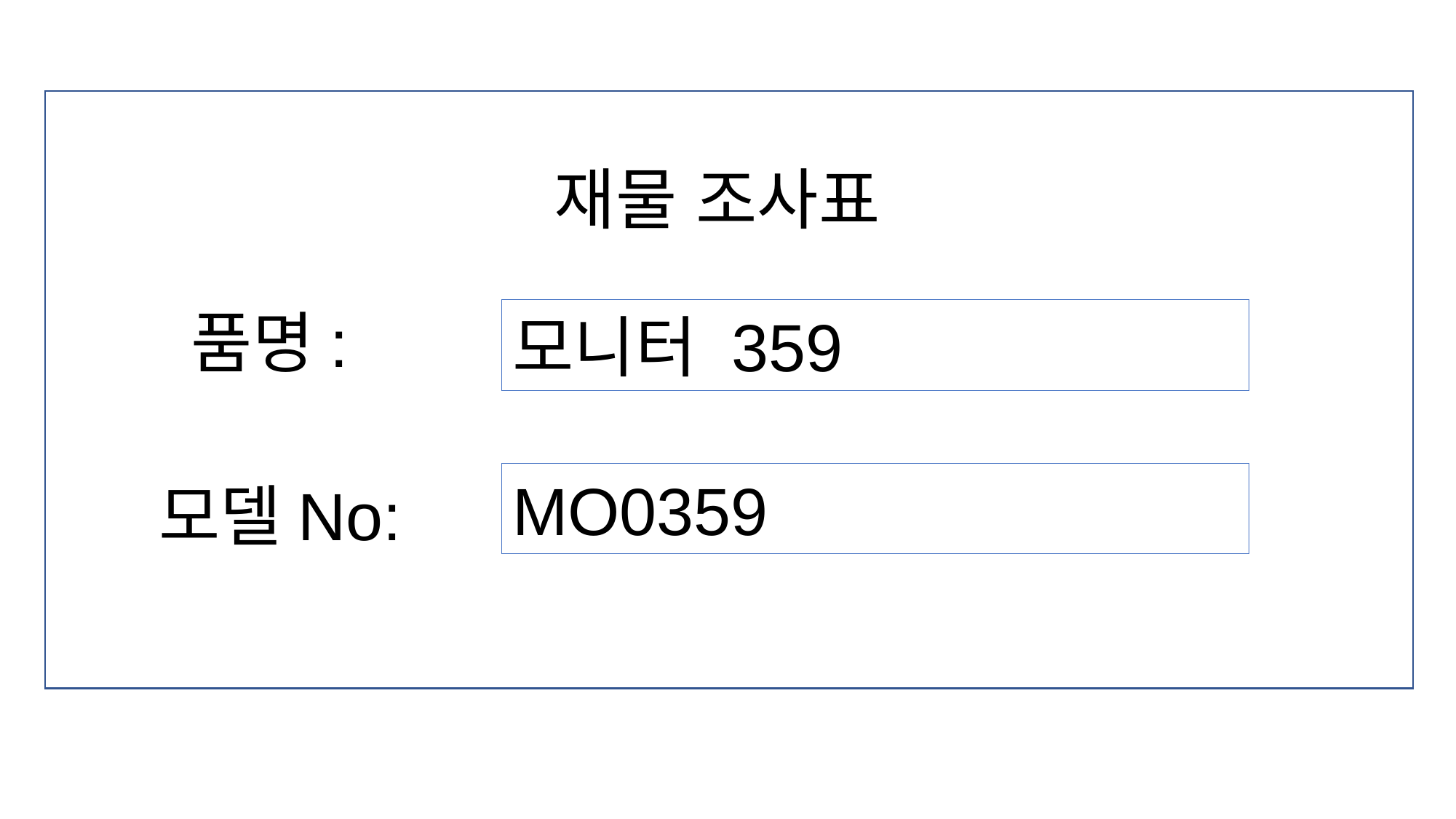

재물 조사표
품명:
모니터 359
MO0359
모델No: